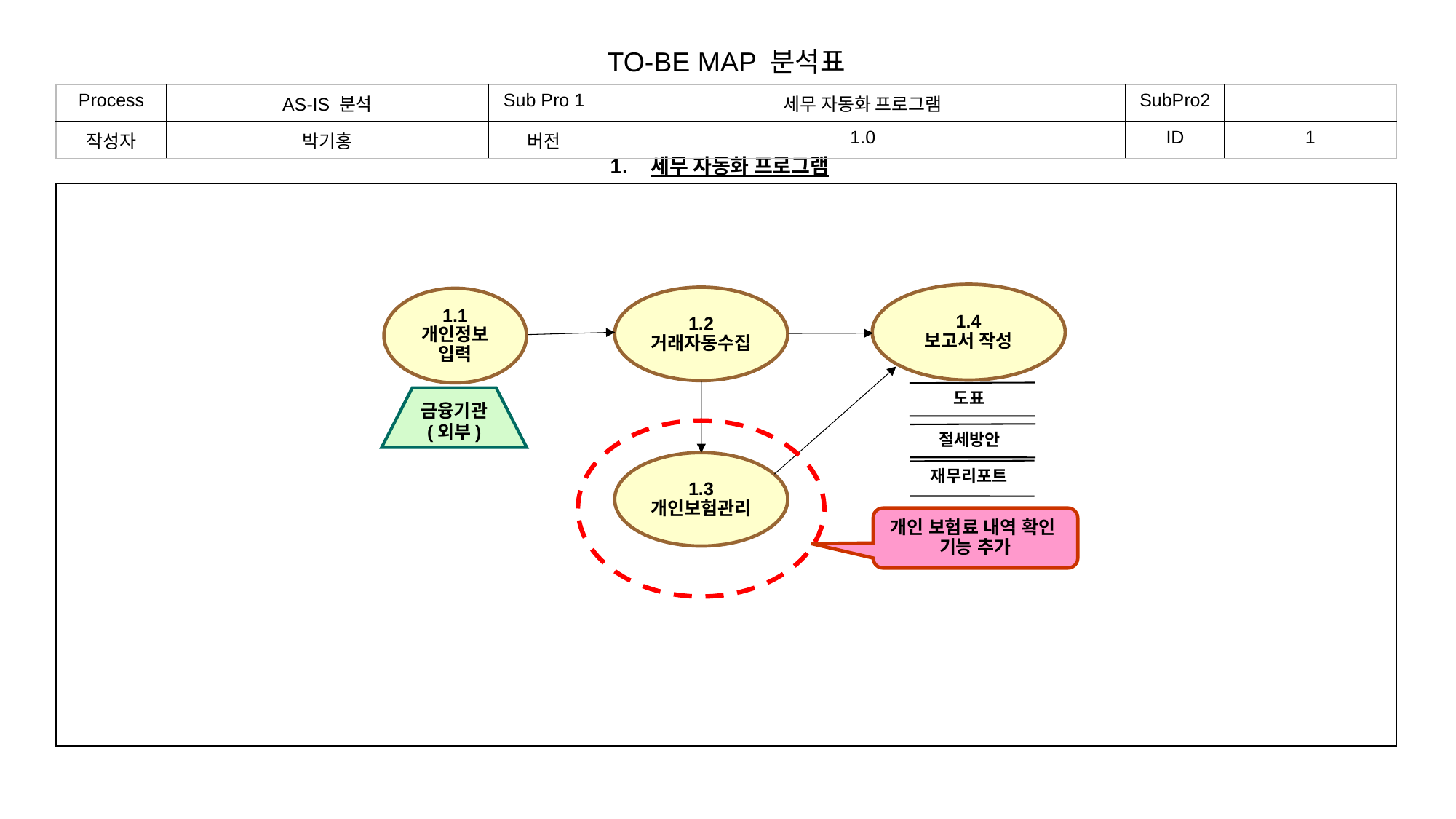

| TO-BE MAP 분석표 |
| --- |
| Process | AS-IS 분석 | Sub Pro 1 | 세무 자동화 프로그램 | SubPro2 |  |
| --- | --- | --- | --- | --- | --- |
| 작성자 | 박기홍 | 버전 | 1.0 | ID | 1 |
세무 자동화 프로그램

1.4
보고서 작성
1.2
거래자동수집
1.1
개인정보
입력
도표

금융기관
(외부)

절세방안

1.3
개인보험관리
재무리포트

개인 보험료 내역 확인
기능 추가